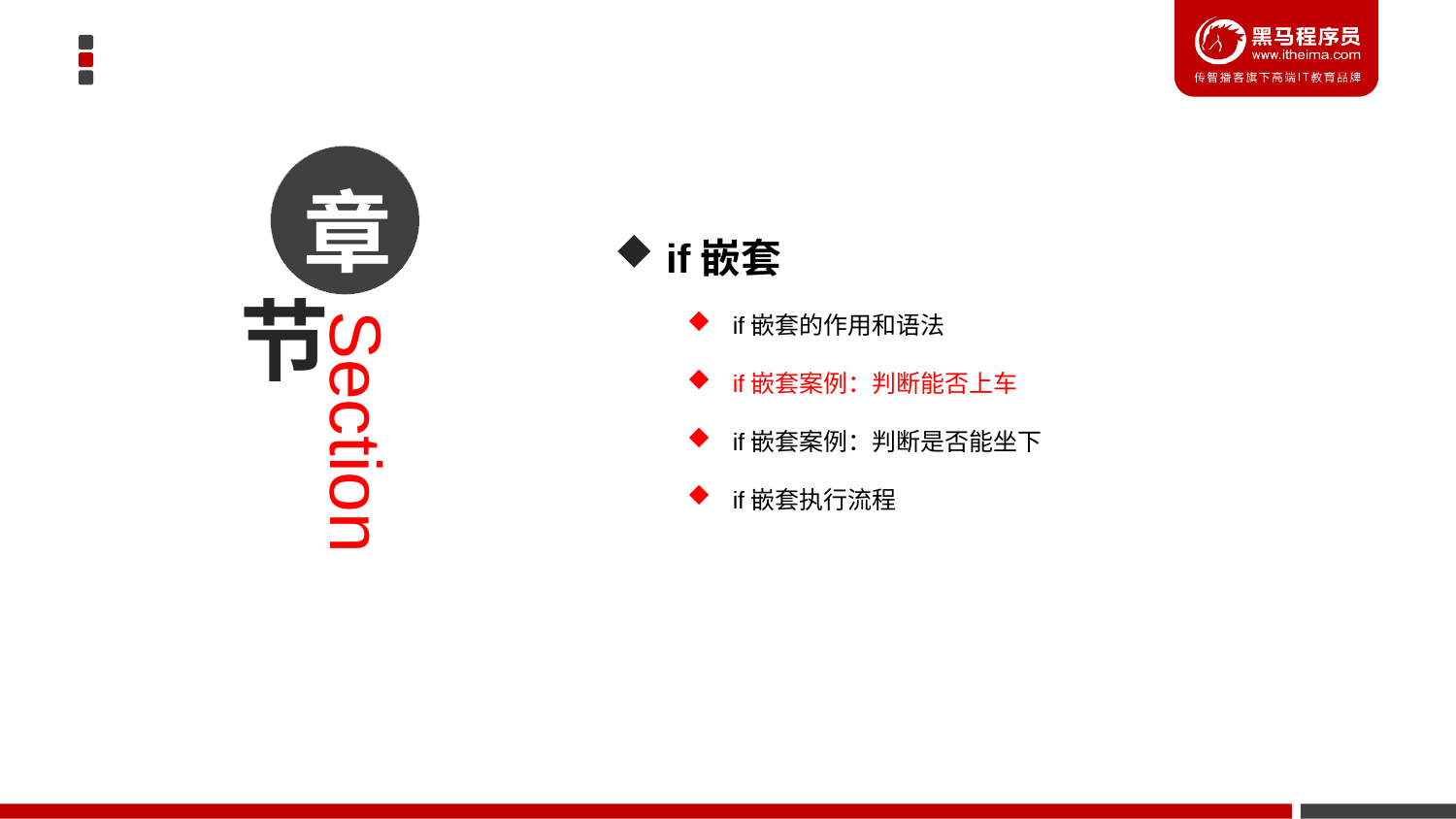

章
 if嵌套
if嵌套的作用和语法
if嵌套案例：判断能否上车
if嵌套案例：判断是否能坐下
if嵌套执行流程

节
Section